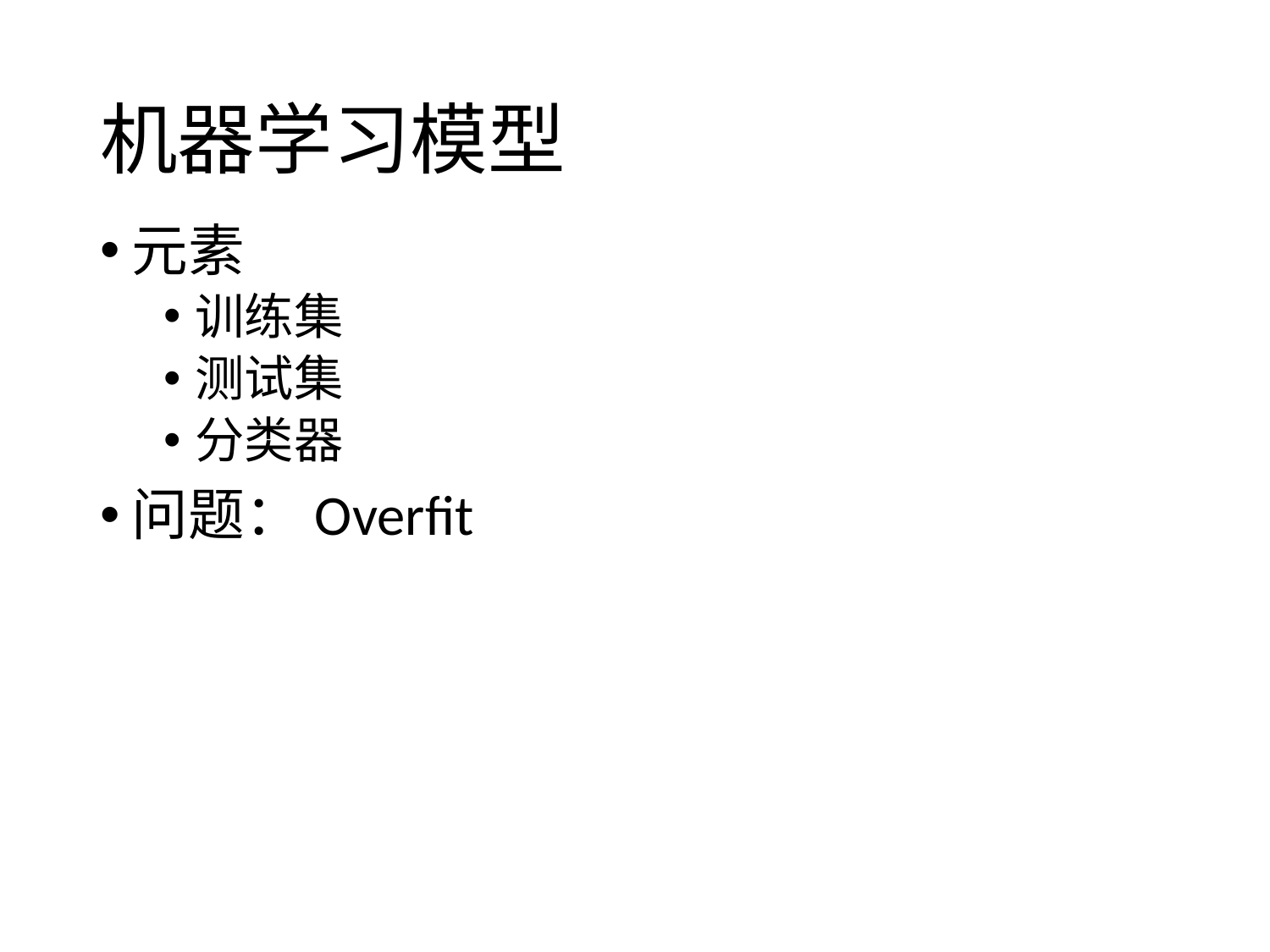

# 机器学习模型
元素
训练集
测试集
分类器
问题：Overfit